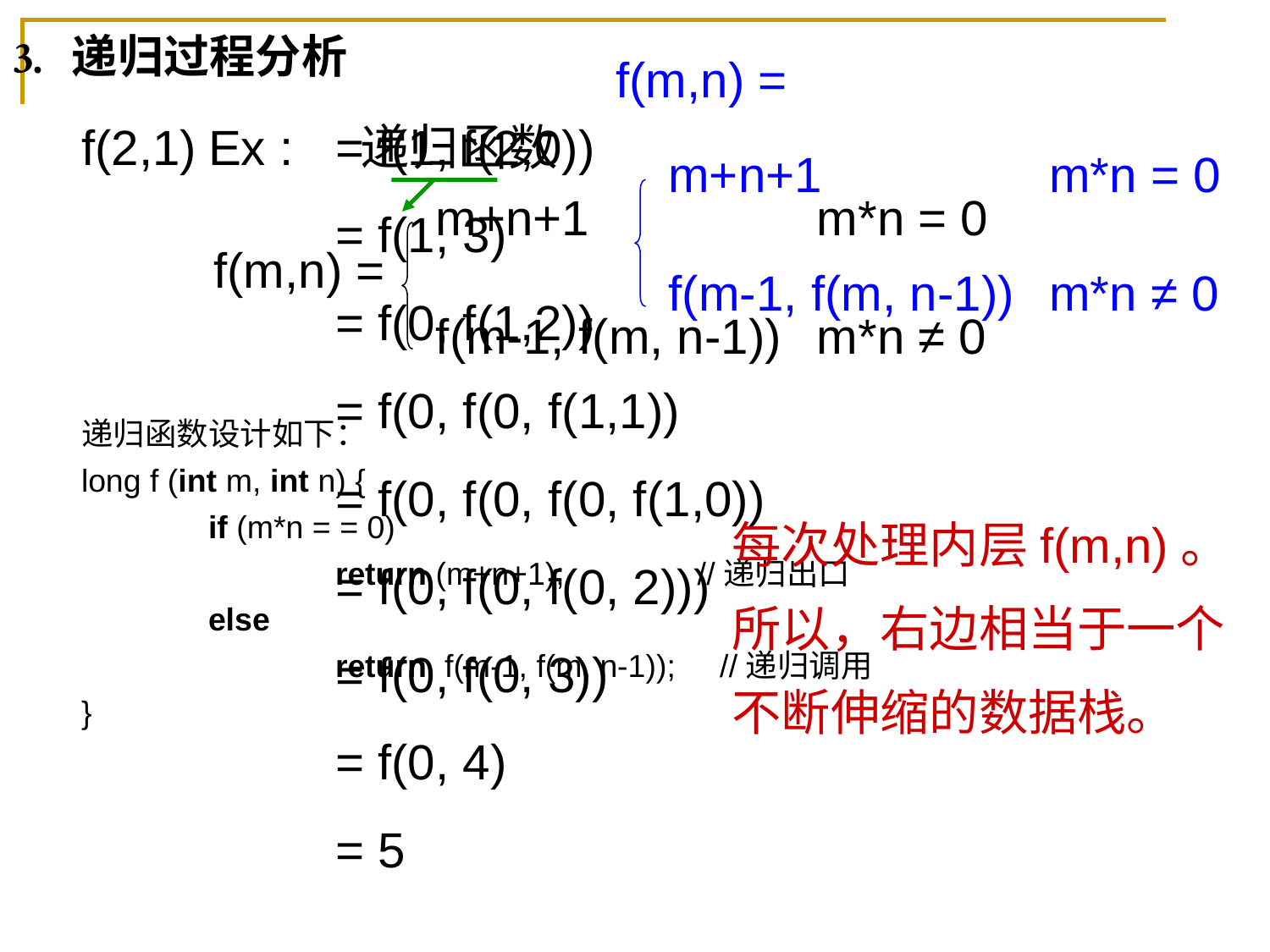

# 3.  递归过程分析
f(m,n) =
m+n+1		m*n = 0

f(m-1, f(m, n-1))	m*n ≠ 0

	f(2,1) 	= f(1, f(2,0))
			= f(1, 3)
			= f(0, f(1,2))
			= f(0, f(0, f(1,1))
			= f(0, f(0, f(0, f(1,0))
			= f(0, f(0, f(0, 2)))
			= f(0, f(0, 3))
			= f(0, 4)
			= 5

每次处理内层f(m,n)。
所以，右边相当于一个
不断伸缩的数据栈。
		Ex :    递归函数

	递归函数设计如下：
	long f (int m, int n) {
		if (m*n = = 0)
			return (m+n+1);               //递归出口
		else
			return  f(m-1, f(m, n-1));     //递归调用
 	}

m+n+1		m*n = 0

f(m-1, f(m, n-1))	m*n ≠ 0

f(m,n) =